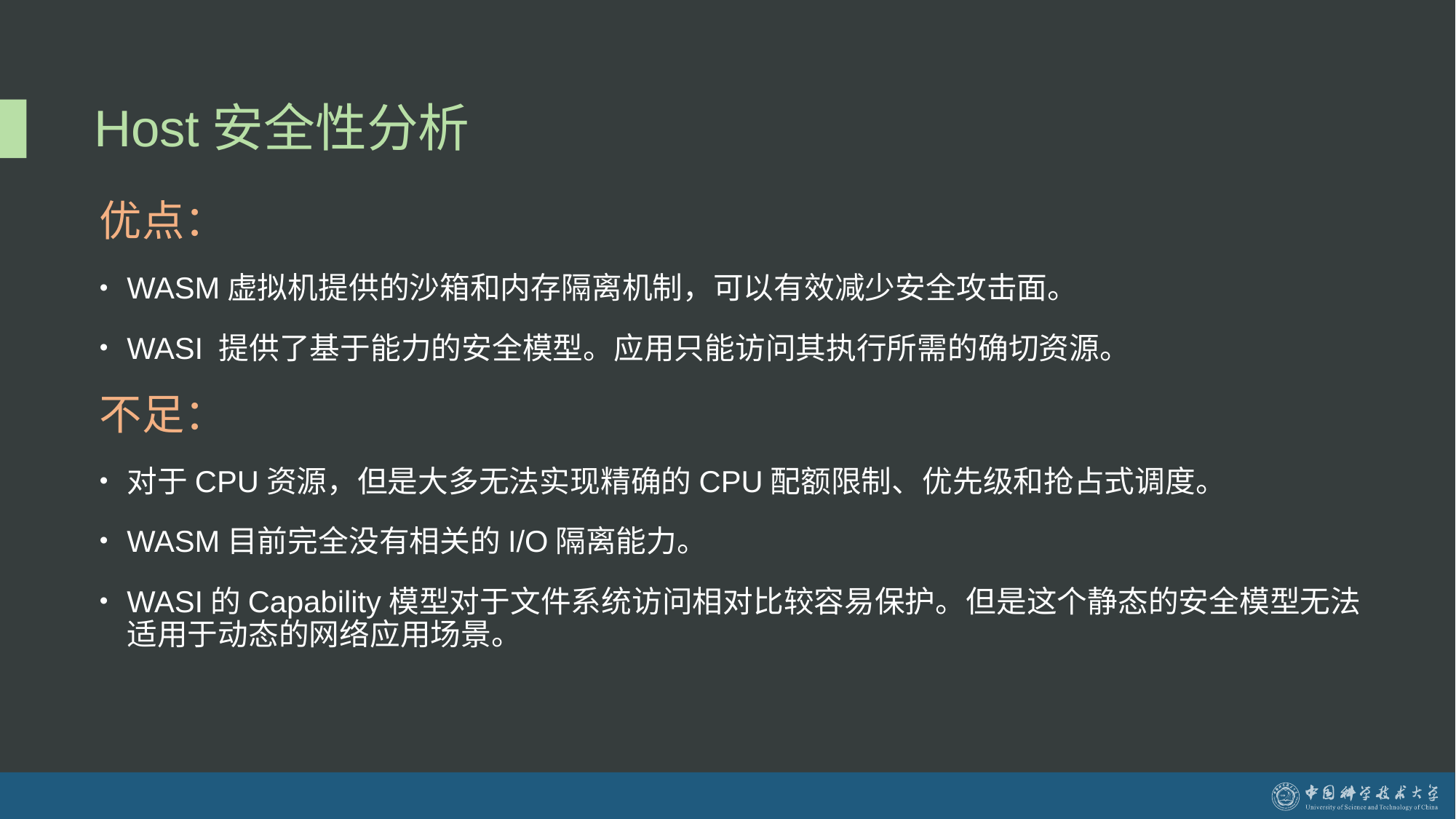

# Host安全性分析
优点：
WASM虚拟机提供的沙箱和内存隔离机制，可以有效减少安全攻击面。
WASI 提供了基于能力的安全模型。应用只能访问其执行所需的确切资源。
不足：
对于CPU资源，但是大多无法实现精确的CPU配额限制、优先级和抢占式调度。
WASM目前完全没有相关的I/O隔离能力。
WASI的Capability模型对于文件系统访问相对比较容易保护。但是这个静态的安全模型无法适用于动态的网络应用场景。